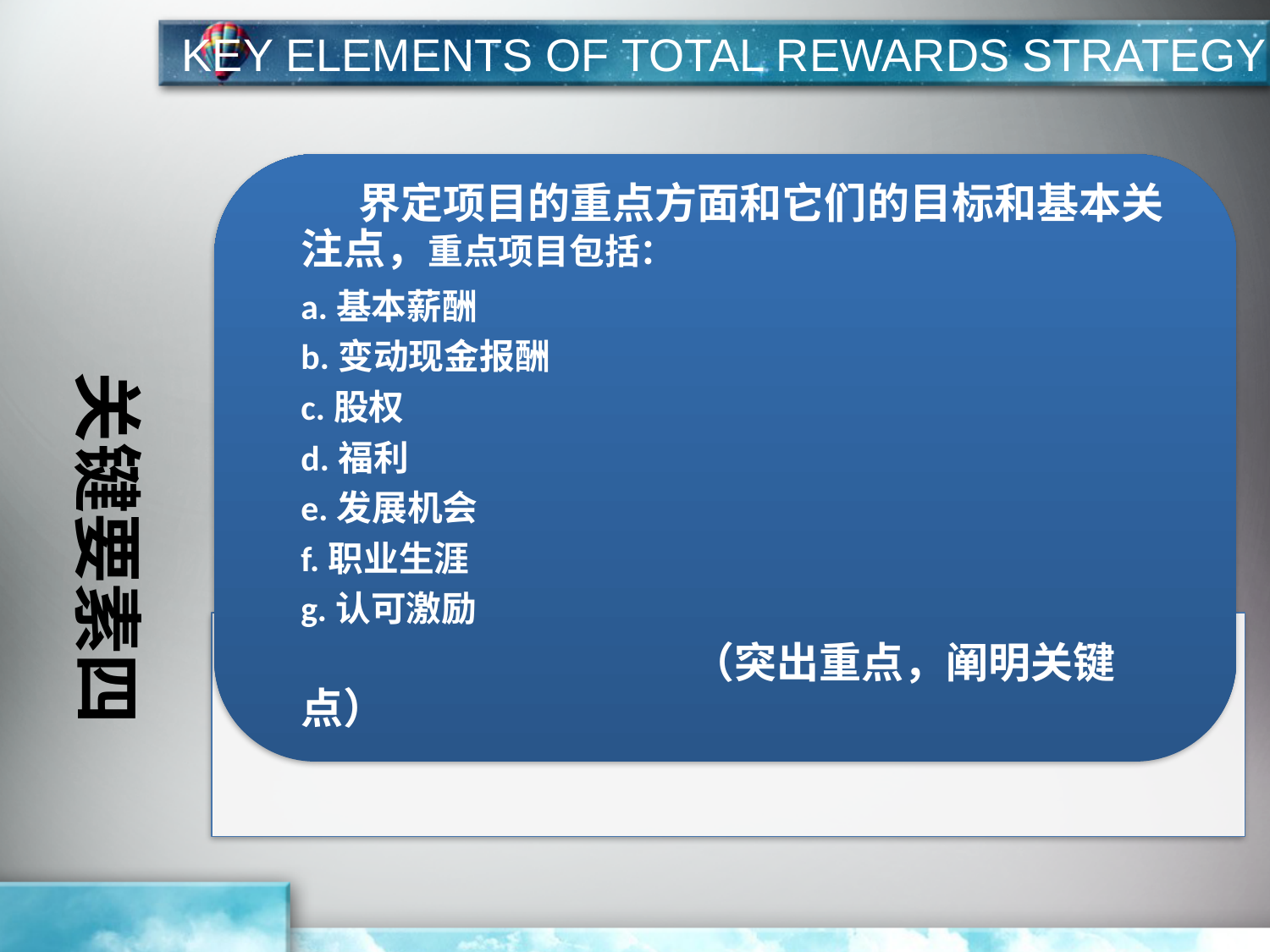

KEY ELEMENTS OF TOTAL REWARDS STRATEGY
     界定项目的重点方面和它们的目标和基本关注点，重点项目包括：
a.基本薪酬
b.变动现金报酬
c.股权
d.福利
e.发展机会
f.职业生涯
g.认可激励
                                        （突出重点，阐明关键点）
关键要素四